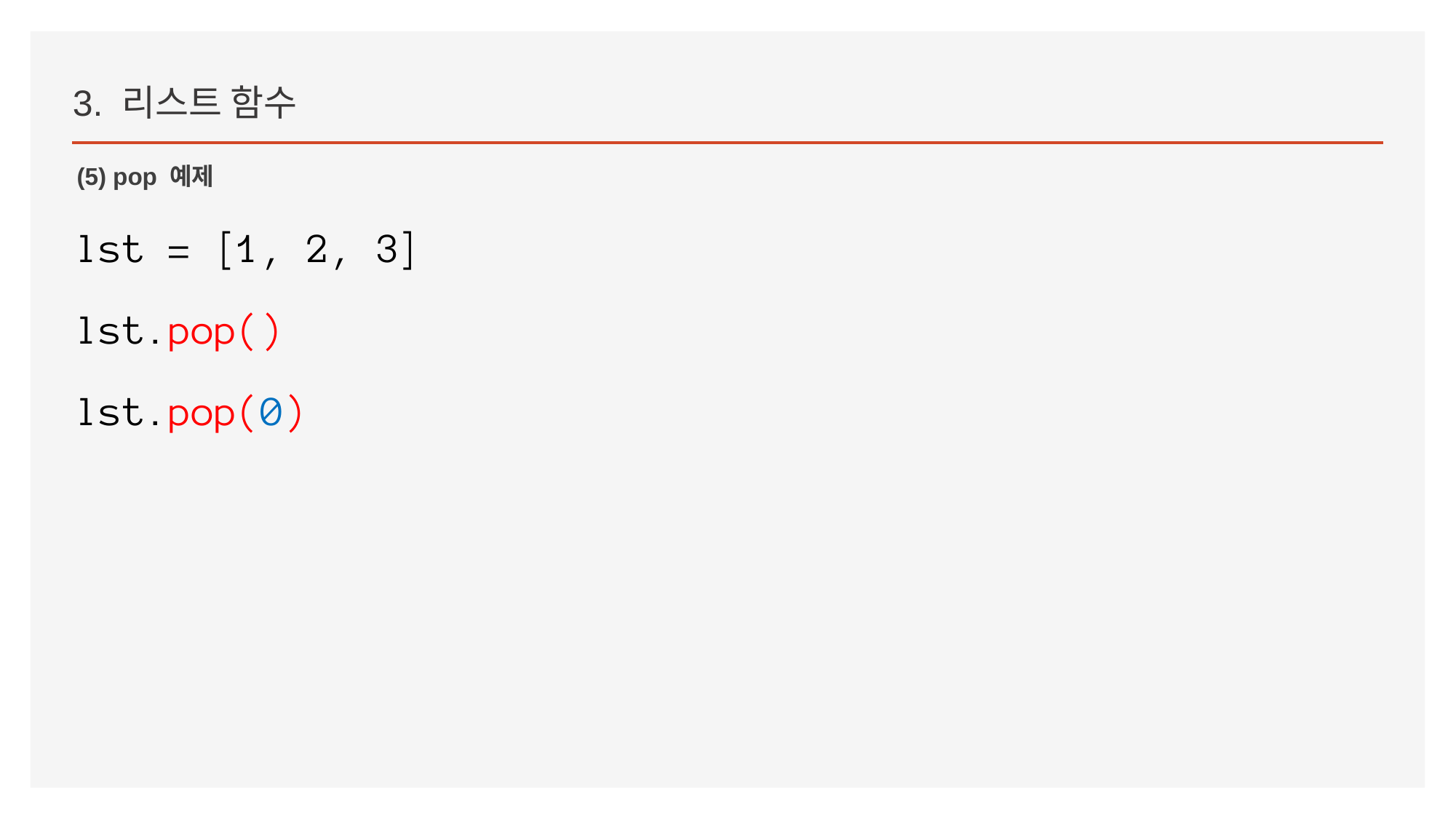

3. 리스트 함수
(5) pop 예제
lst = [1, 2, 3]
lst.pop()
lst.pop(0)